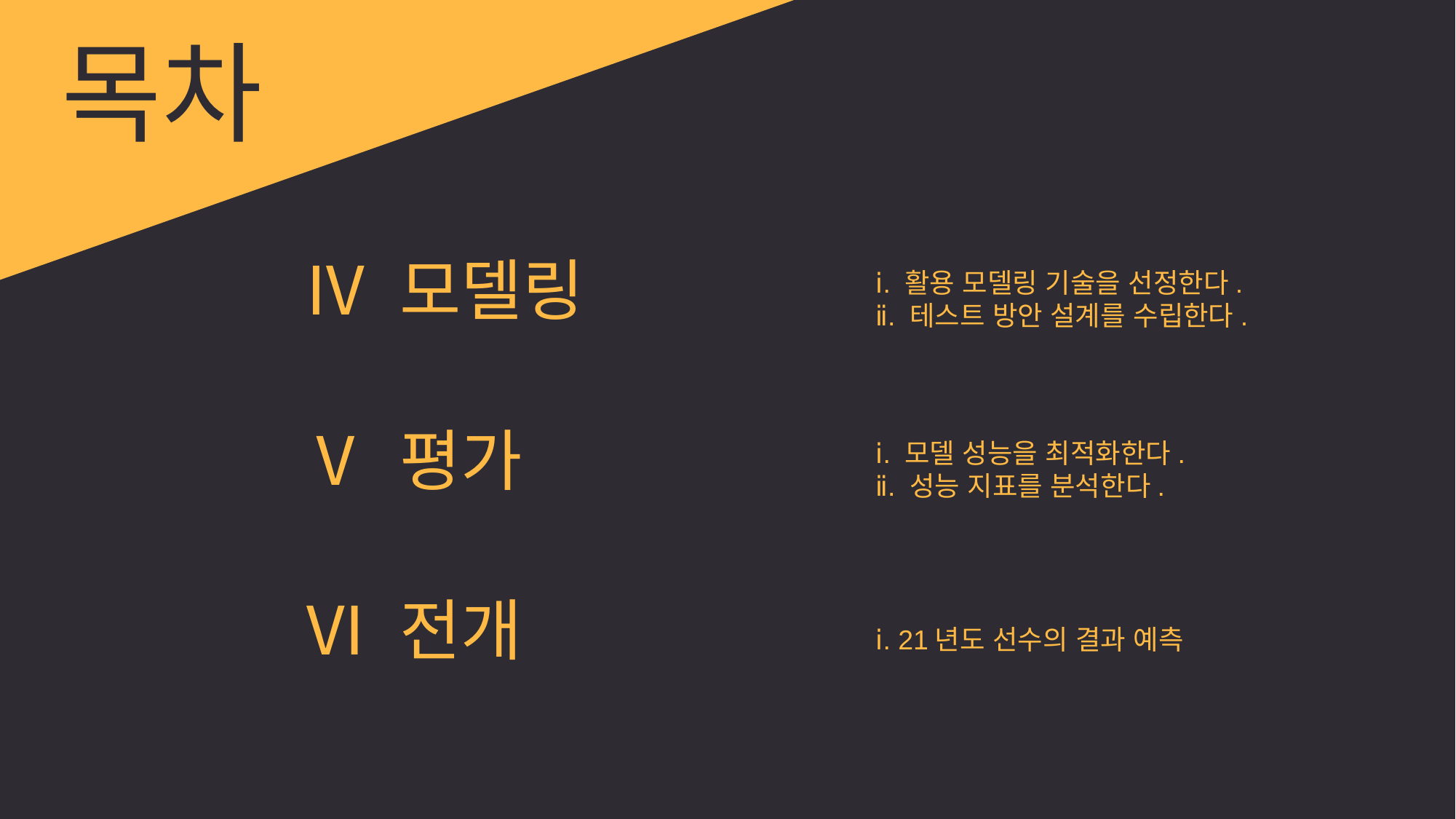

목차
Ⅳ 모델링
ⅰ. 활용 모델링 기술을 선정한다.
ⅱ. 테스트 방안 설계를 수립한다.
Ⅴ 평가
ⅰ. 모델 성능을 최적화한다.
ⅱ. 성능 지표를 분석한다.
Ⅵ 전개
ⅰ. 21년도 선수의 결과 예측